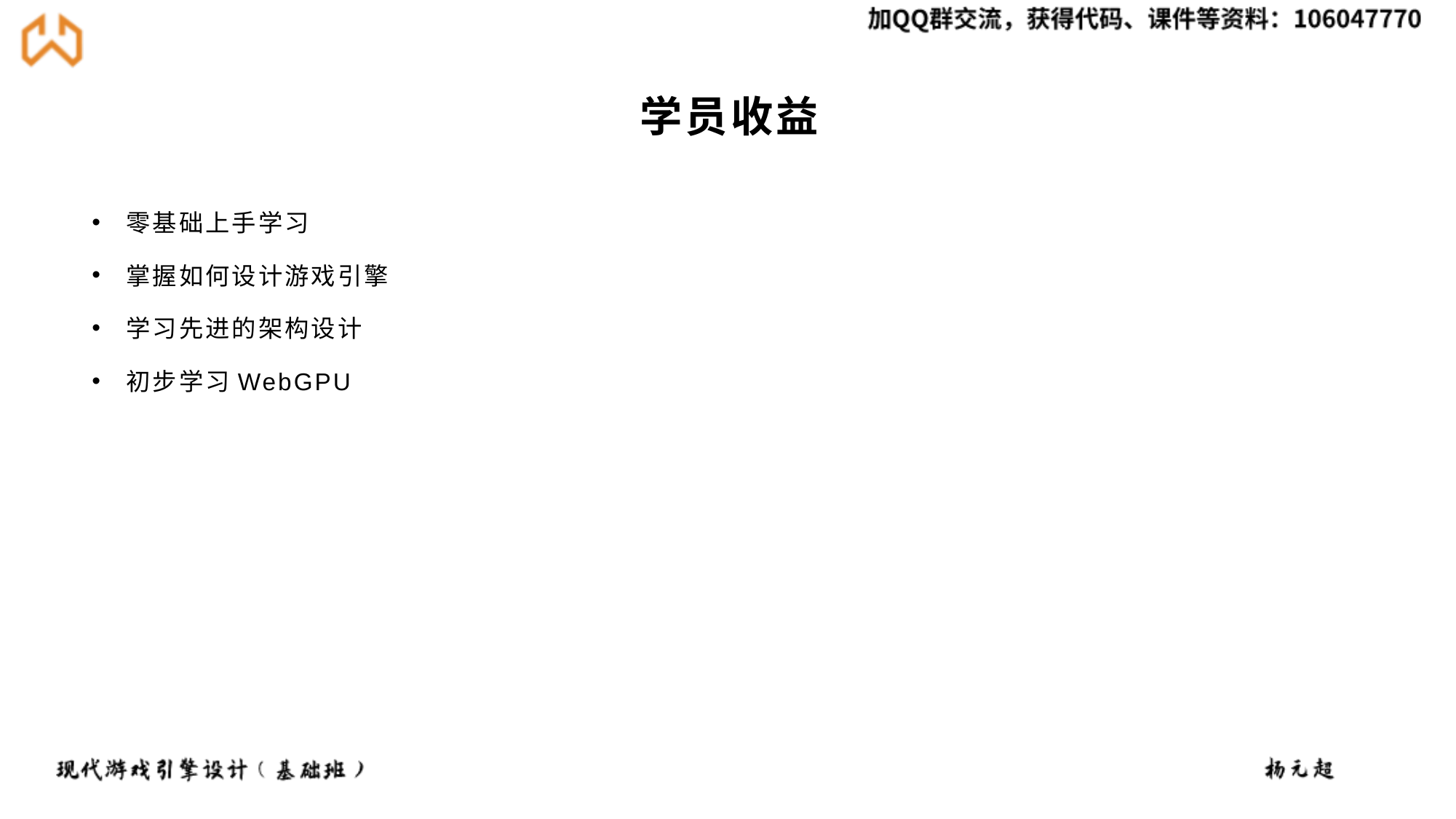

# 学员收益
零基础上手学习
掌握如何设计游戏引擎
学习先进的架构设计
初步学习WebGPU